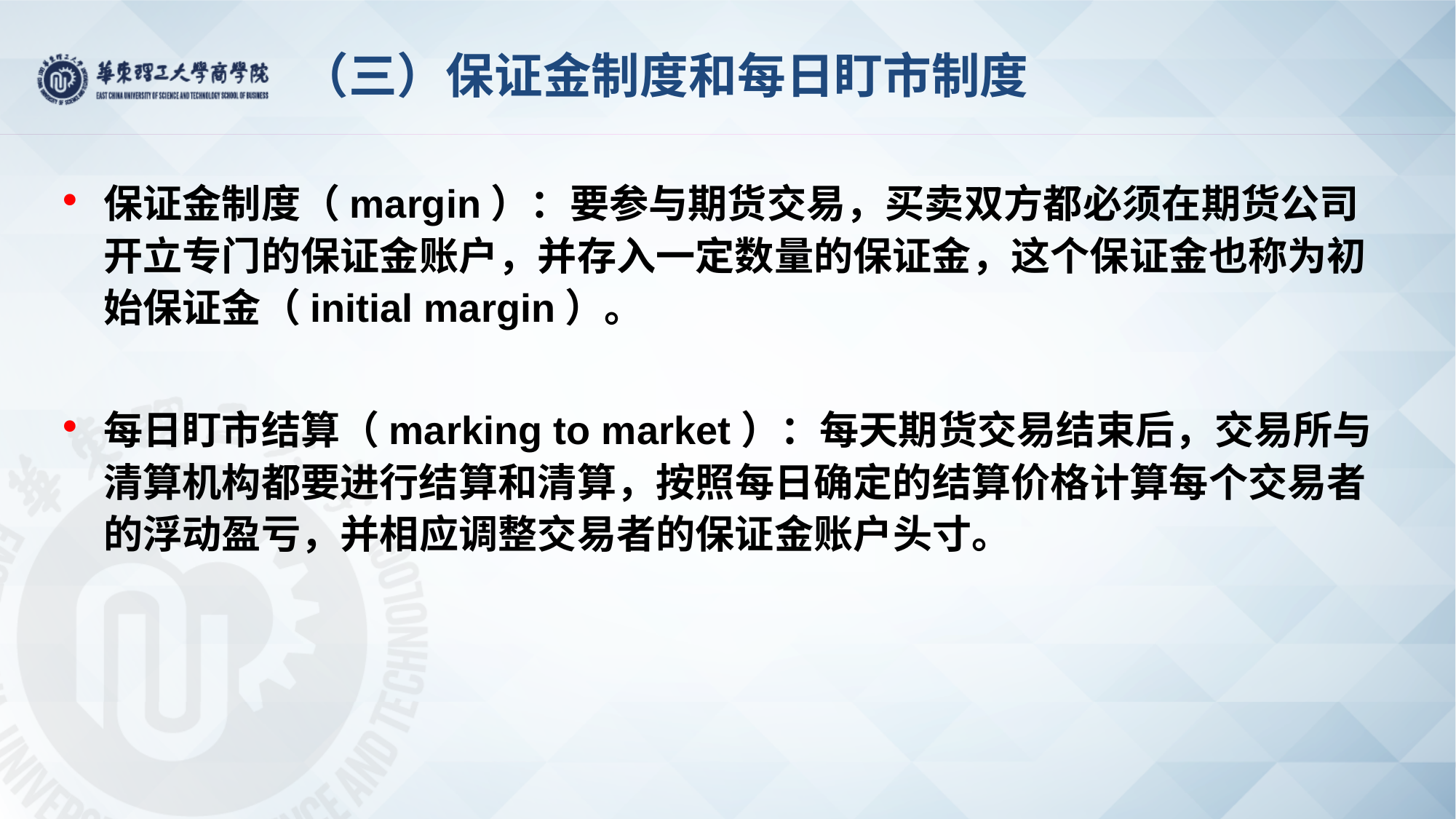

# （三）保证金制度和每日盯市制度
保证金制度（margin）：要参与期货交易，买卖双方都必须在期货公司开立专门的保证金账户，并存入一定数量的保证金，这个保证金也称为初始保证金（initial margin）。

每日盯市结算（marking to market）：每天期货交易结束后，交易所与清算机构都要进行结算和清算，按照每日确定的结算价格计算每个交易者的浮动盈亏，并相应调整交易者的保证金账户头寸。